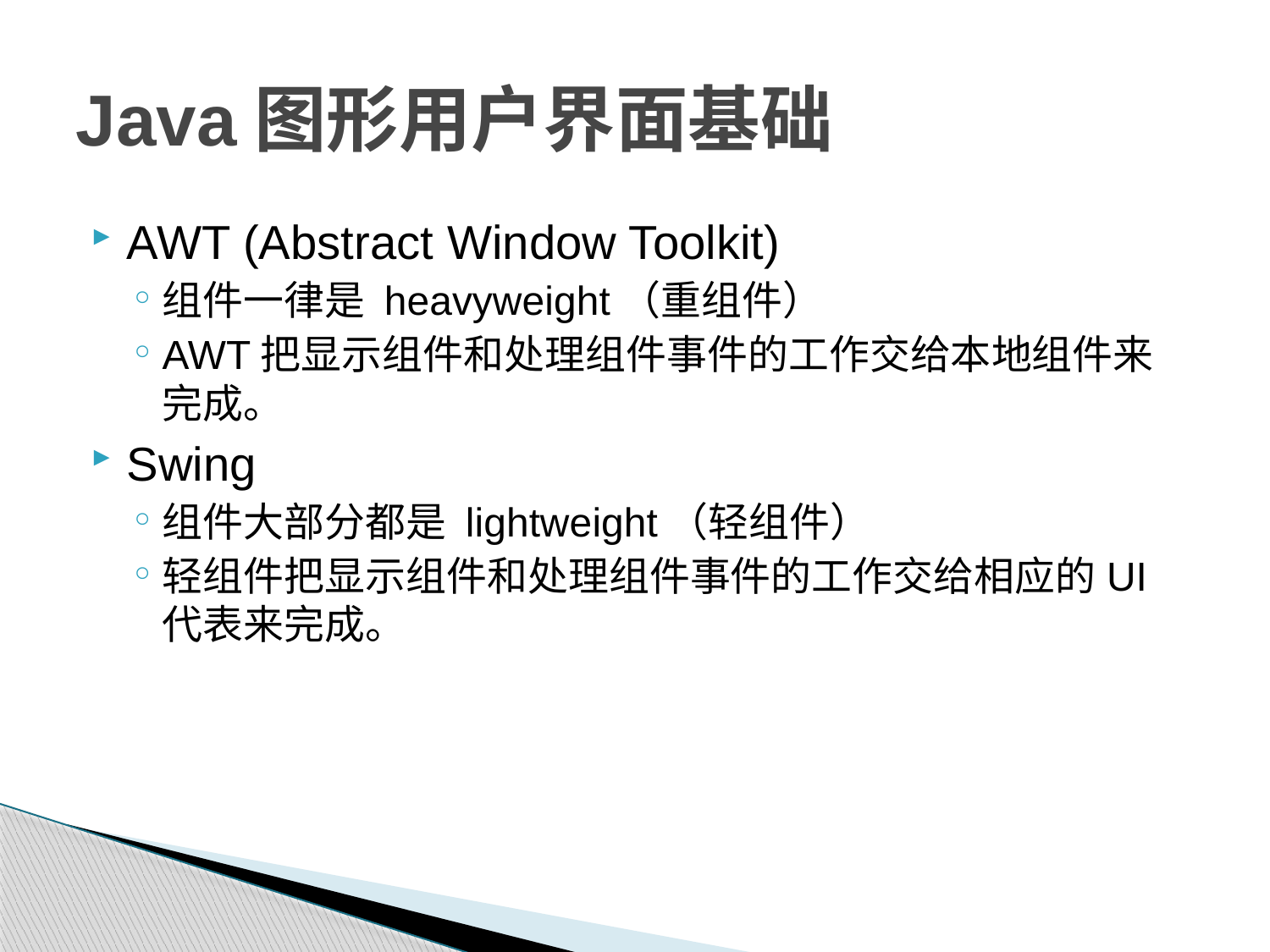

# Java图形用户界面基础
AWT (Abstract Window Toolkit)
组件一律是 heavyweight（重组件）
AWT把显示组件和处理组件事件的工作交给本地组件来完成。
Swing
组件大部分都是 lightweight（轻组件）
轻组件把显示组件和处理组件事件的工作交给相应的UI代表来完成。